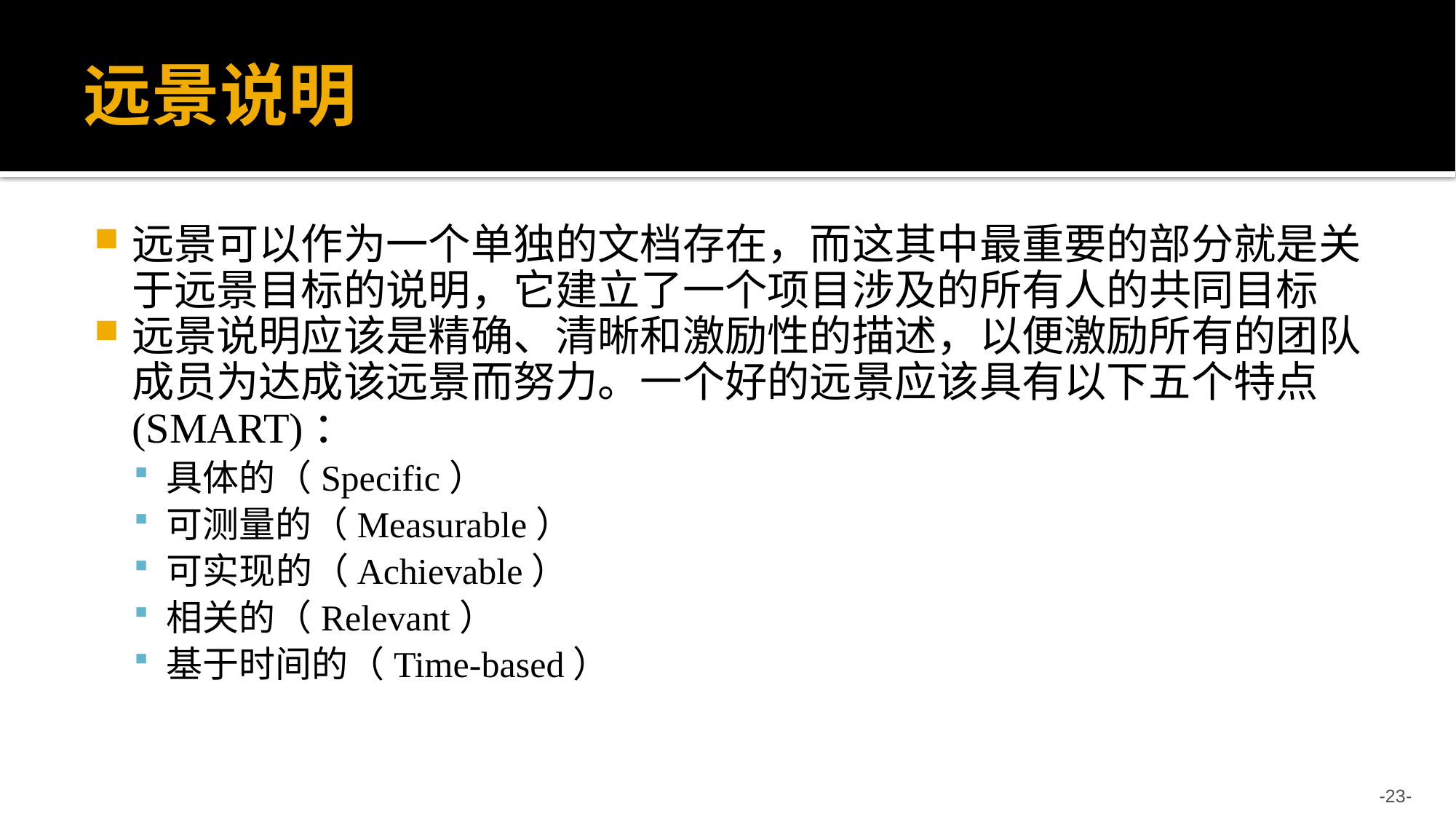

# 远景说明
远景可以作为一个单独的文档存在，而这其中最重要的部分就是关于远景目标的说明，它建立了一个项目涉及的所有人的共同目标
远景说明应该是精确、清晰和激励性的描述，以便激励所有的团队成员为达成该远景而努力。一个好的远景应该具有以下五个特点(SMART)：
具体的（Specific）
可测量的（Measurable）
可实现的（Achievable）
相关的（Relevant）
基于时间的（Time-based）
-23-